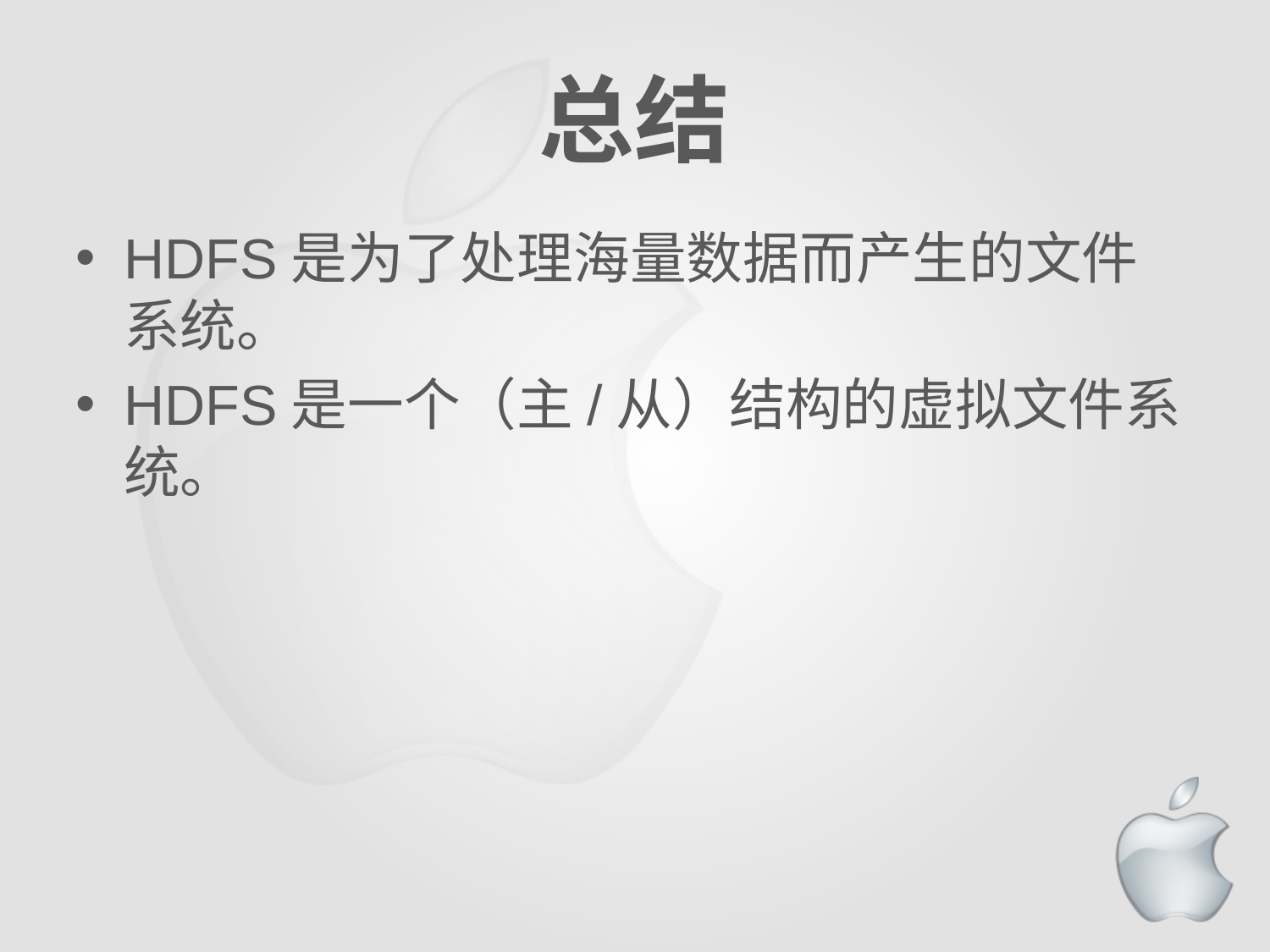

# 总结
HDFS是为了处理海量数据而产生的文件系统。
HDFS是一个（主/从）结构的虚拟文件系统。